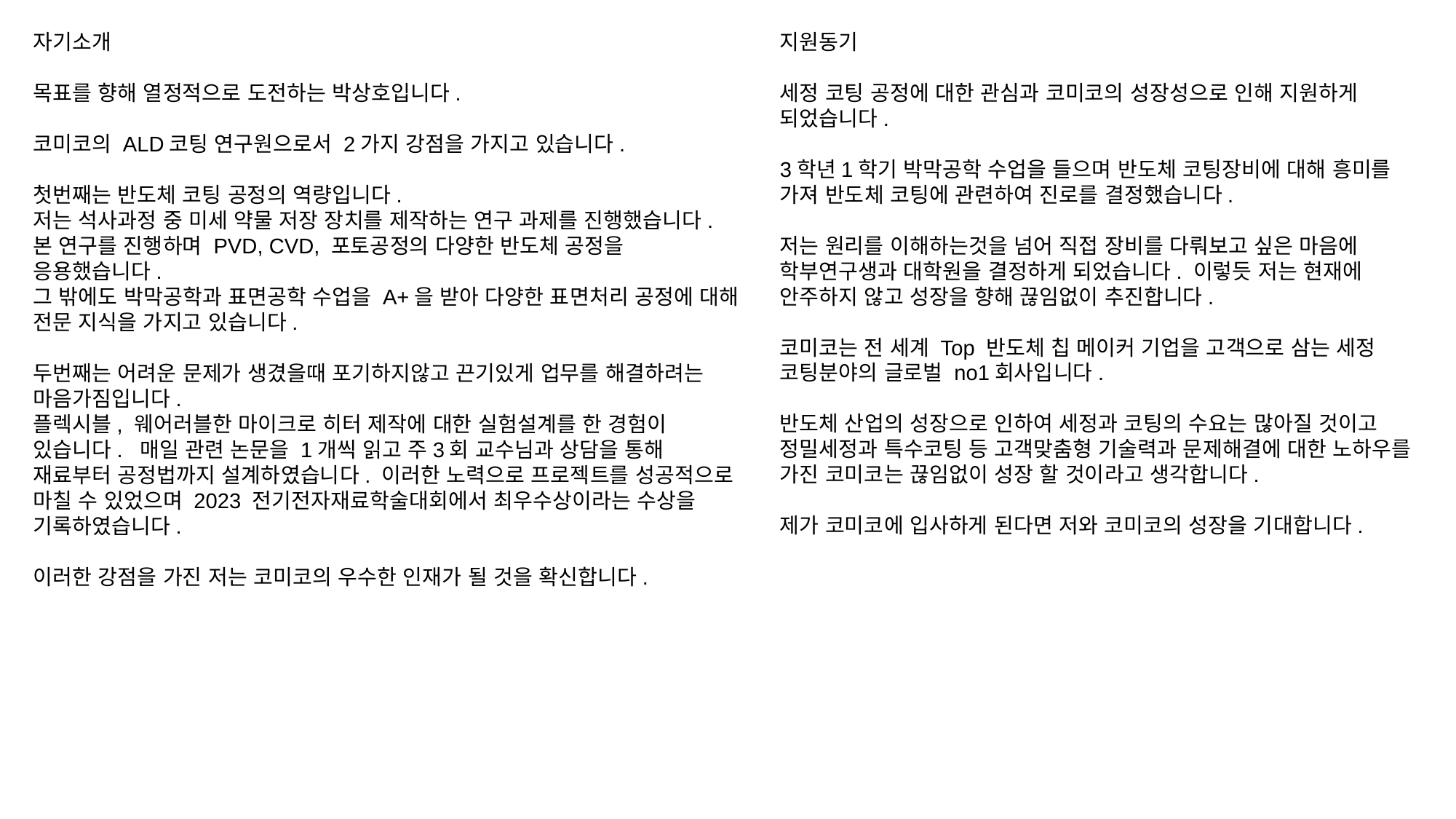

지원동기

세정 코팅 공정에 대한 관심과 코미코의 성장성으로 인해 지원하게 되었습니다.

3학년1학기 박막공학 수업을 들으며 반도체 코팅장비에 대해 흥미를 가져 반도체 코팅에 관련하여 진로를 결정했습니다.

저는 원리를 이해하는것을 넘어 직접 장비를 다뤄보고 싶은 마음에 학부연구생과 대학원을 결정하게 되었습니다. 이렇듯 저는 현재에 안주하지 않고 성장을 향해 끊임없이 추진합니다.

코미코는 전 세계 Top 반도체 칩 메이커 기업을 고객으로 삼는 세정 코팅분야의 글로벌 no1회사입니다.

반도체 산업의 성장으로 인하여 세정과 코팅의 수요는 많아질 것이고 정밀세정과 특수코팅 등 고객맞춤형 기술력과 문제해결에 대한 노하우를 가진 코미코는 끊임없이 성장 할 것이라고 생각합니다.

제가 코미코에 입사하게 된다면 저와 코미코의 성장을 기대합니다.
자기소개

목표를 향해 열정적으로 도전하는 박상호입니다.

코미코의 ALD코팅 연구원으로서 2가지 강점을 가지고 있습니다.

첫번째는 반도체 코팅 공정의 역량입니다.
저는 석사과정 중 미세 약물 저장 장치를 제작하는 연구 과제를 진행했습니다.
본 연구를 진행하며 PVD, CVD, 포토공정의 다양한 반도체 공정을 응용했습니다.
그 밖에도 박막공학과 표면공학 수업을 A+을 받아 다양한 표면처리 공정에 대해 전문 지식을 가지고 있습니다.

두번째는 어려운 문제가 생겼을때 포기하지않고 끈기있게 업무를 해결하려는 마음가짐입니다.
플렉시블, 웨어러블한 마이크로 히터 제작에 대한 실험설계를 한 경험이 있습니다.  매일 관련 논문을 1개씩 읽고 주3회 교수님과 상담을 통해 재료부터 공정법까지 설계하였습니다. 이러한 노력으로 프로젝트를 성공적으로 마칠 수 있었으며 2023 전기전자재료학술대회에서 최우수상이라는 수상을 기록하였습니다.

이러한 강점을 가진 저는 코미코의 우수한 인재가 될 것을 확신합니다.